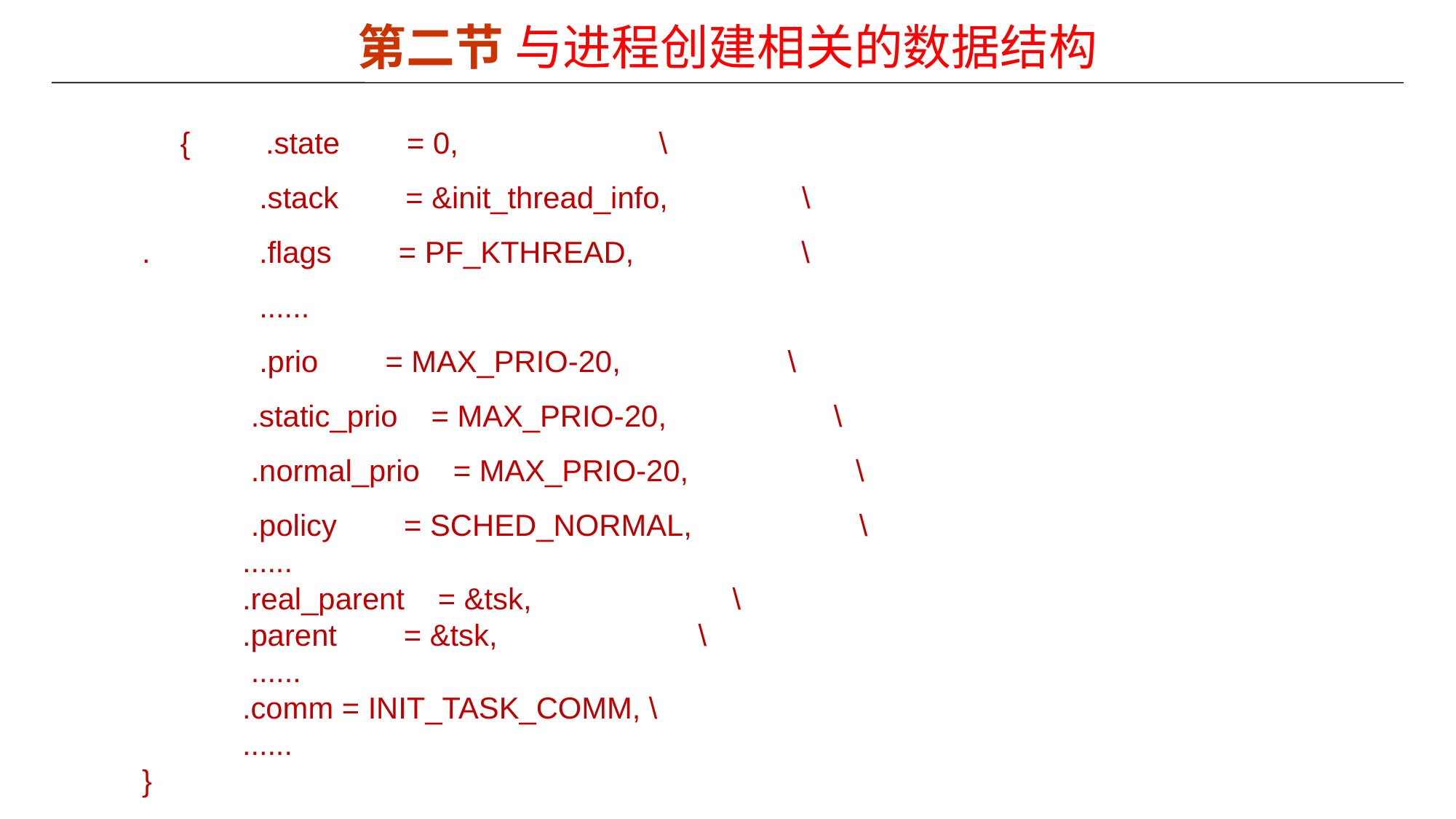

第二节 与进程创建相关的数据结构

     {         .state        = 0,                        \
              .stack        = &init_thread_info,                \
.             .flags        = PF_KTHREAD,                    \
              ......
              .prio        = MAX_PRIO-20,                    \
             .static_prio    = MAX_PRIO-20,                    \
             .normal_prio    = MAX_PRIO-20,                    \
             .policy        = SCHED_NORMAL,                    \
            ......
            .real_parent    = &tsk,                        \
            .parent        = &tsk,                        \
             ......
            .comm = INIT_TASK_COMM, \
            ......
}